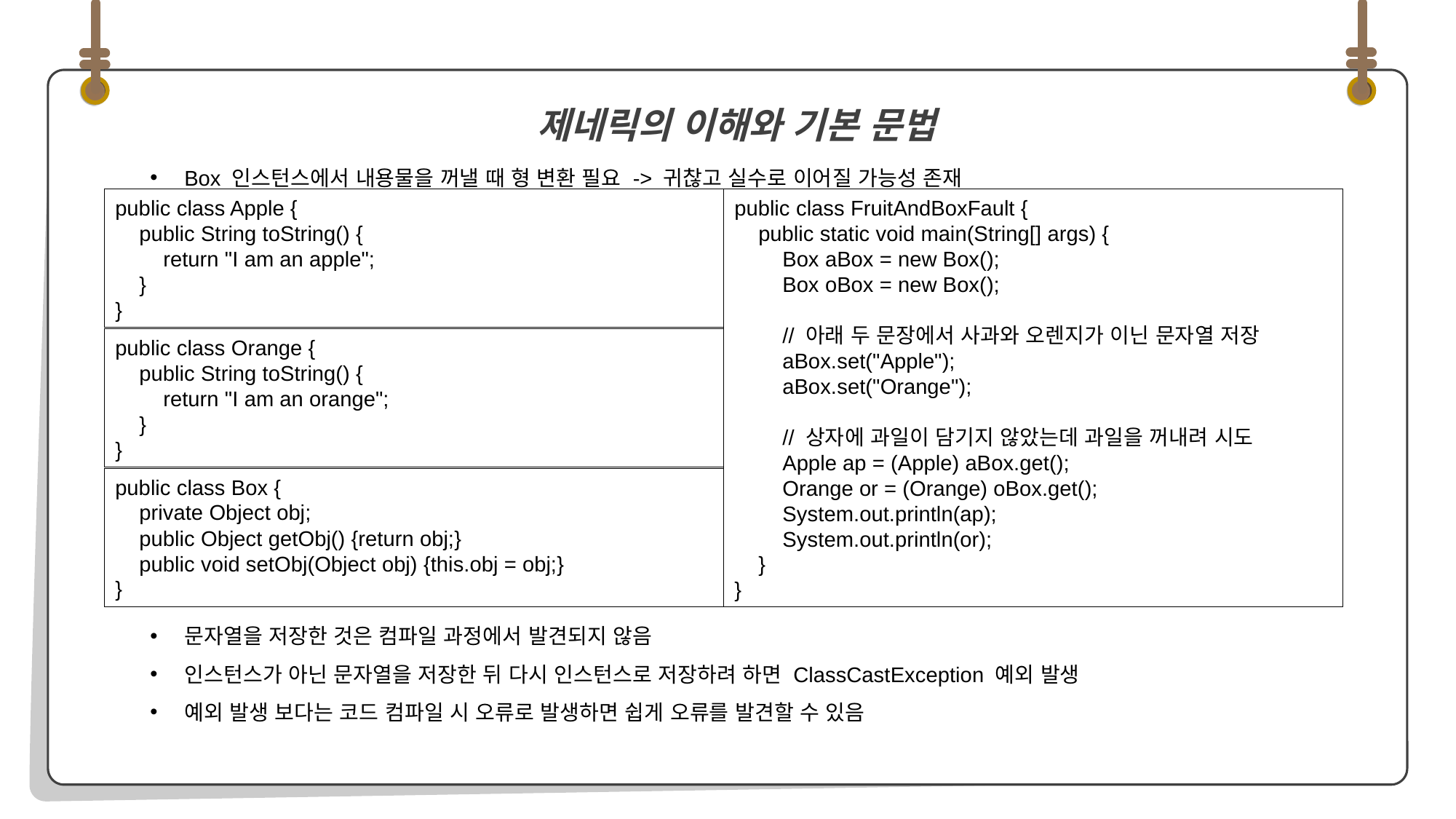

Box 인스턴스에서 내용물을 꺼낼 때 형 변환 필요 -> 귀찮고 실수로 이어질 가능성 존재

문자열을 저장한 것은 컴파일 과정에서 발견되지 않음
인스턴스가 아닌 문자열을 저장한 뒤 다시 인스턴스로 저장하려 하면 ClassCastException 예외 발생
예외 발생 보다는 코드 컴파일 시 오류로 발생하면 쉽게 오류를 발견할 수 있음

 제네릭의 이해와 기본 문법

public class Apple {
    public String toString() {
        return "I am an apple";
    }
}
public class FruitAndBoxFault {
    public static void main(String[] args) {
        Box aBox = new Box();
        Box oBox = new Box();

        // 아래 두 문장에서 사과와 오렌지가 이닌 문자열 저장
        aBox.set("Apple");
        aBox.set("Orange");

        // 상자에 과일이 담기지 않았는데 과일을 꺼내려 시도
        Apple ap = (Apple) aBox.get();
        Orange or = (Orange) oBox.get();
        System.out.println(ap);
        System.out.println(or);
    }
}
public class Orange {
    public String toString() {
        return "I am an orange";
    }
}
public class Box {
    private Object obj;
    public Object getObj() {return obj;}
    public void setObj(Object obj) {this.obj = obj;}
}